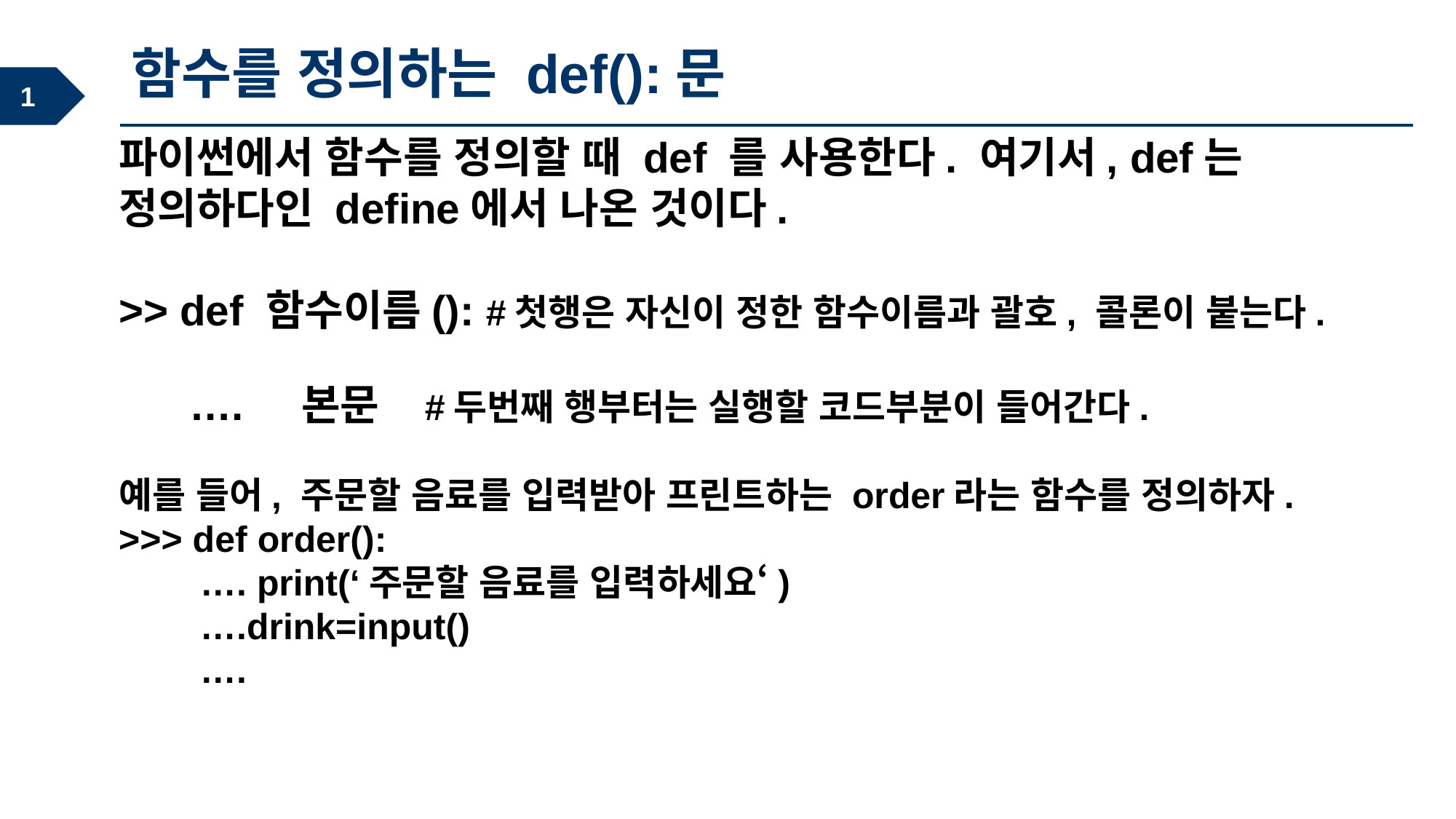

함수를 정의하는 def():문
파이썬에서 함수를 정의할 때 def 를 사용한다. 여기서, def는 정의하다인 define에서 나온 것이다.

>> def 함수이름(): #첫행은 자신이 정한 함수이름과 괄호, 콜론이 붙는다.

      ….    본문   #두번째 행부터는 실행할 코드부분이 들어간다.

예를 들어, 주문할 음료를 입력받아 프린트하는 order라는 함수를 정의하자.
>>> def order():
        …. print(‘주문할 음료를 입력하세요‘)
        ….drink=input()
        ….